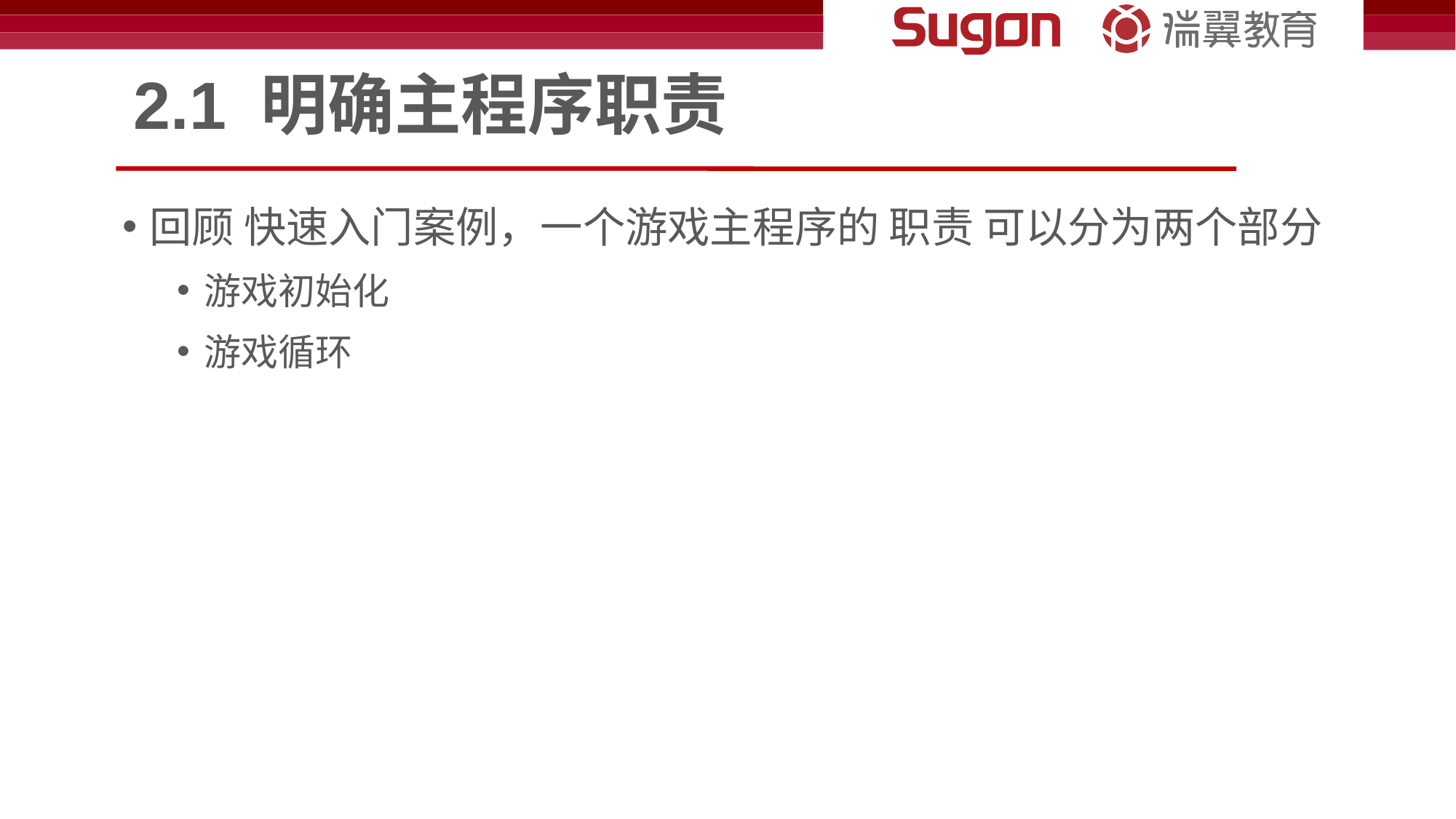

# 2.1 明确主程序职责
回顾 快速入门案例，一个游戏主程序的 职责 可以分为两个部分
游戏初始化
游戏循环